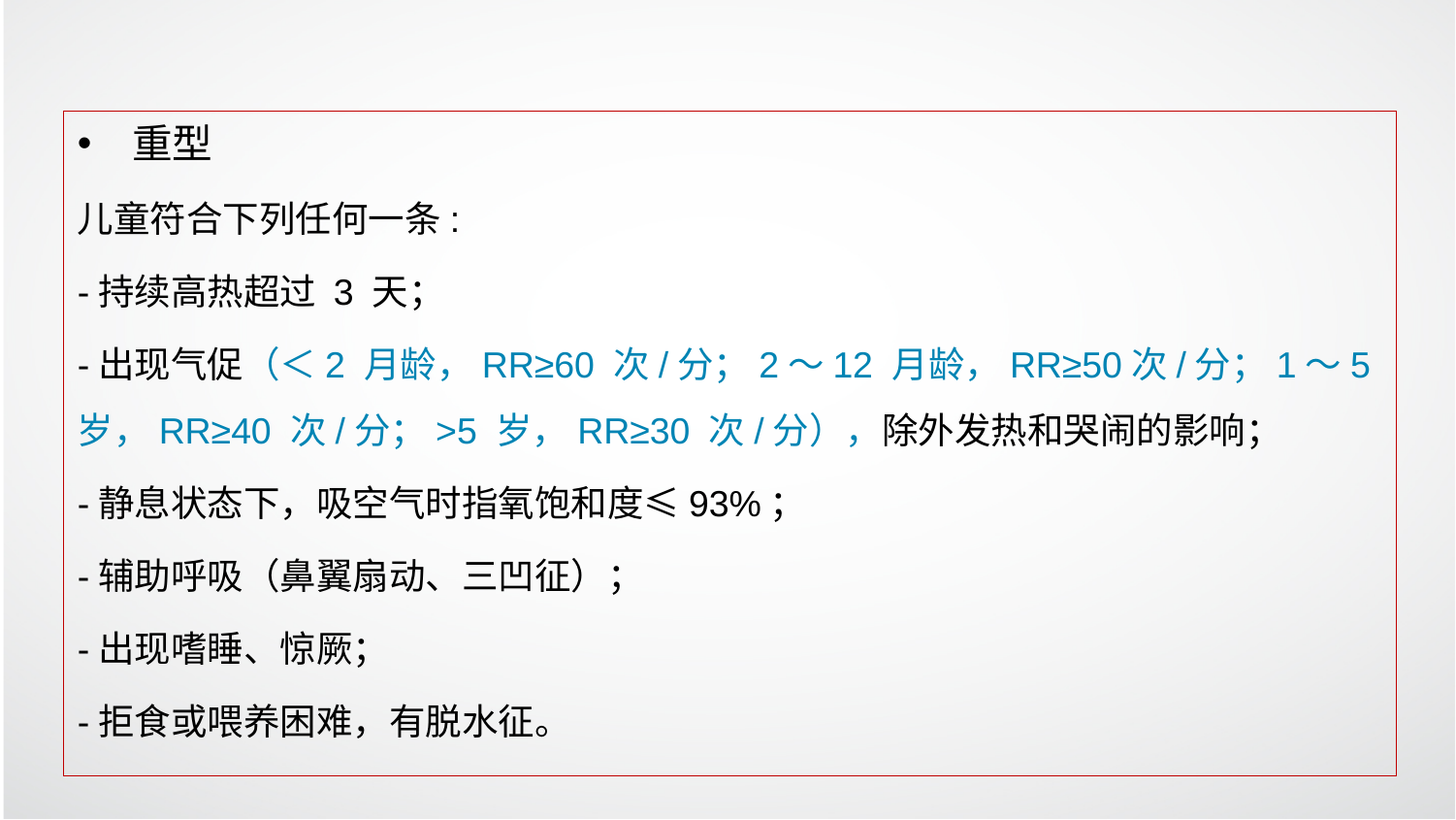

重型
儿童符合下列任何一条:
-持续高热超过 3 天；
-出现气促（＜2 月龄，RR≥60 次/分；2～12 月龄，RR≥50次/分；1～5 岁，RR≥40 次/分；>5 岁，RR≥30 次/分），除外发热和哭闹的影响；
-静息状态下，吸空气时指氧饱和度≤93%；
-辅助呼吸（鼻翼扇动、三凹征）；
-出现嗜睡、惊厥；
-拒食或喂养困难，有脱水征。